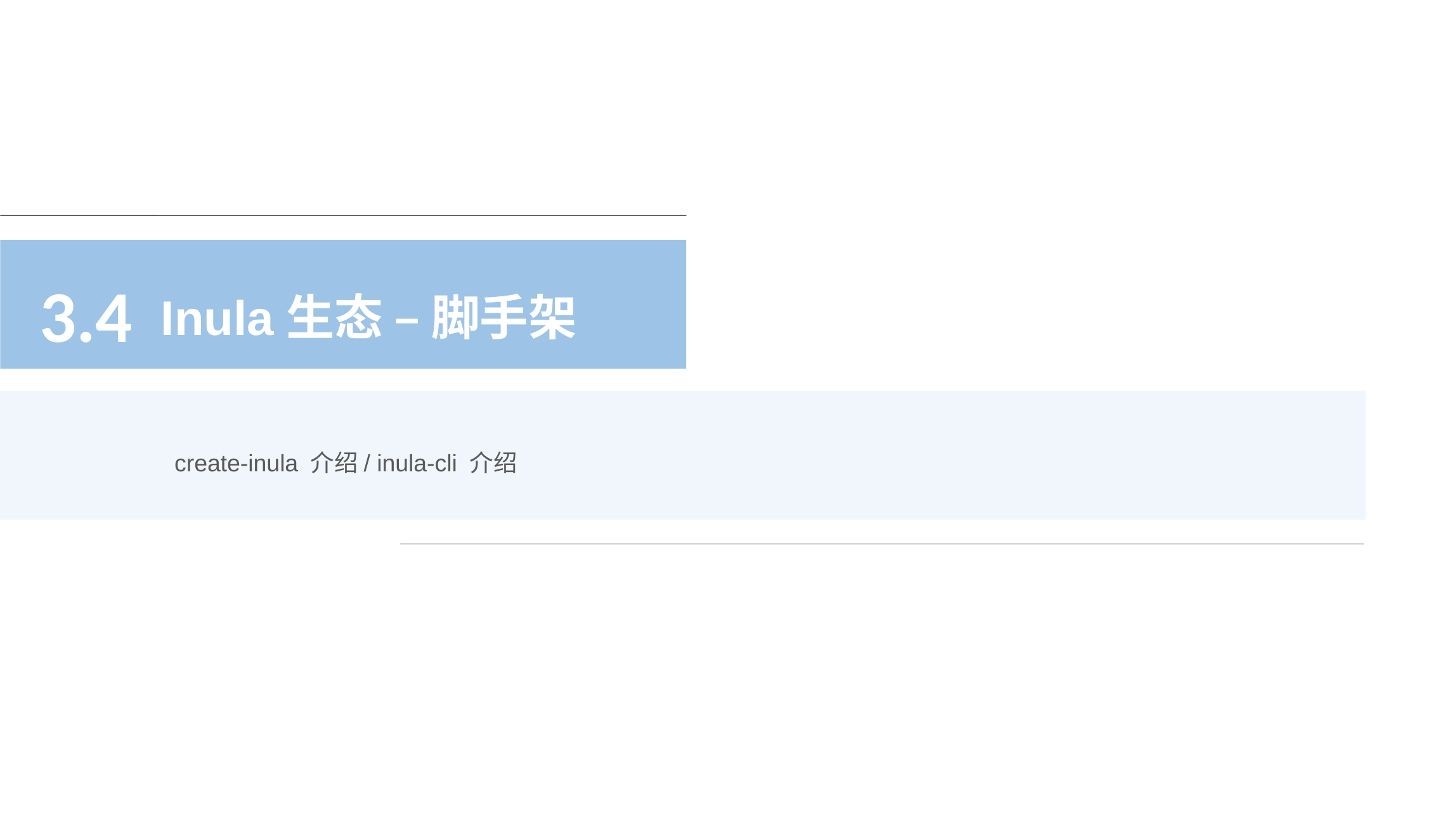

3.4
Inula生态 – 脚手架

create-inula 介绍/ inula-cli 介绍